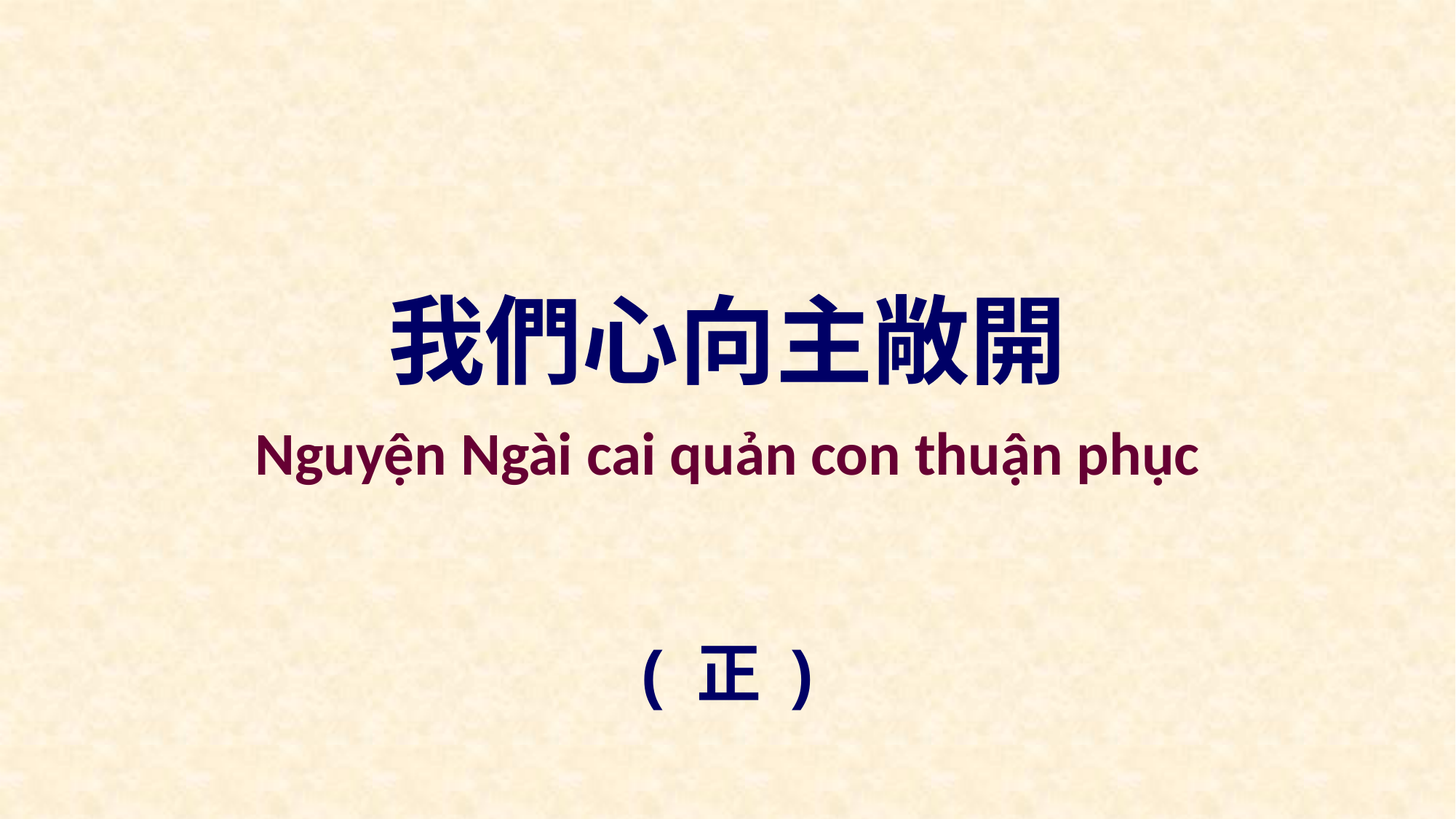

我們心向主敞開
Nguyện Ngài cai quản con thuận phục
( 正 )